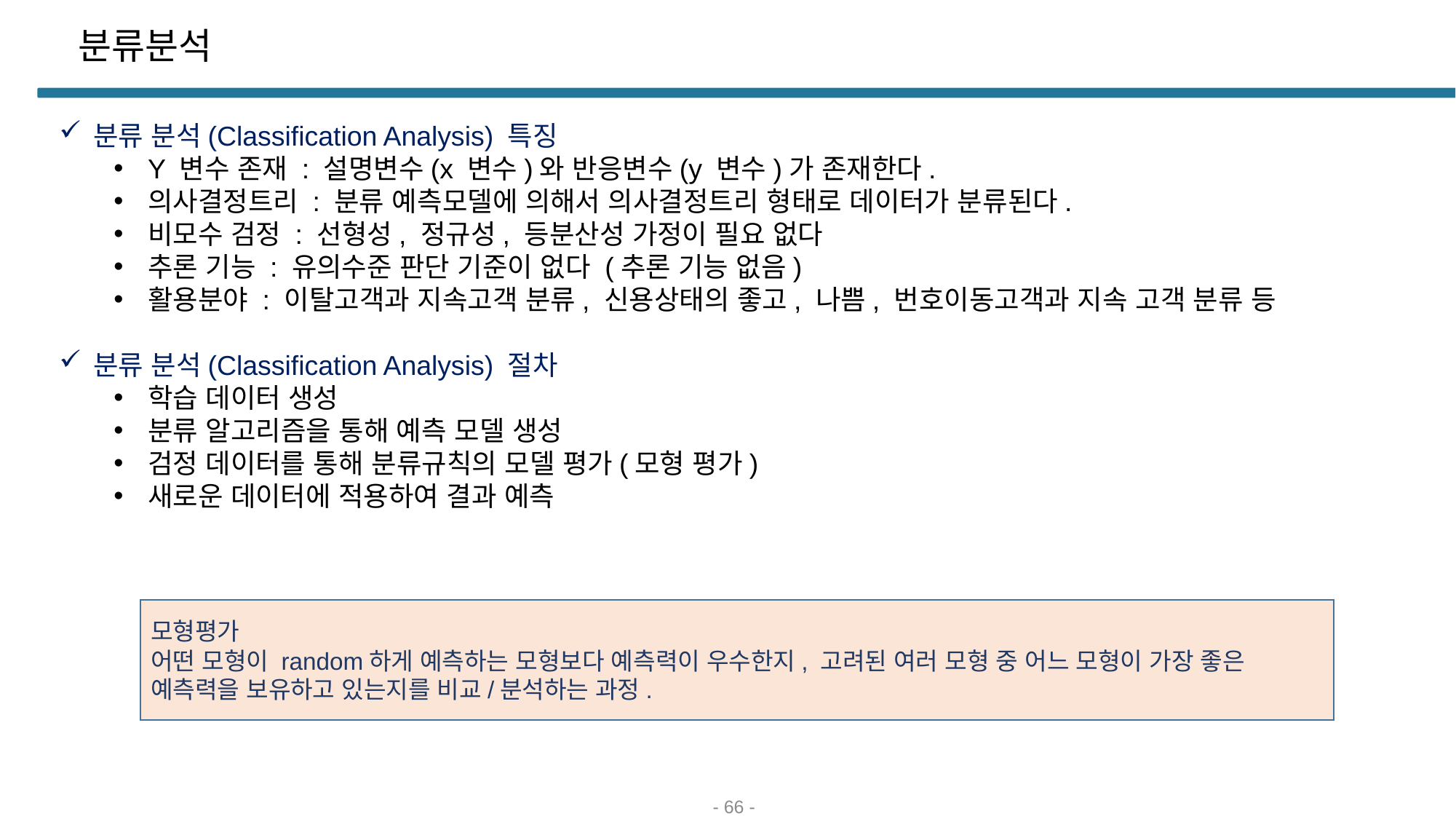

분류분석
#
분류 분석(Classification Analysis) 특징
Y 변수 존재 : 설명변수(x 변수)와 반응변수(y 변수)가 존재한다.
의사결정트리 : 분류 예측모델에 의해서 의사결정트리 형태로 데이터가 분류된다.
비모수 검정 : 선형성, 정규성, 등분산성 가정이 필요 없다
추론 기능 : 유의수준 판단 기준이 없다 (추론 기능 없음)
활용분야 : 이탈고객과 지속고객 분류, 신용상태의 좋고, 나쁨, 번호이동고객과 지속 고객 분류 등

분류 분석(Classification Analysis) 절차
학습 데이터 생성
분류 알고리즘을 통해 예측 모델 생성
검정 데이터를 통해 분류규칙의 모델 평가(모형 평가)
새로운 데이터에 적용하여 결과 예측

모형평가
어떤 모형이 random하게 예측하는 모형보다 예측력이 우수한지, 고려된 여러 모형 중 어느 모형이 가장 좋은 예측력을 보유하고 있는지를 비교/분석하는 과정.
- 66 -